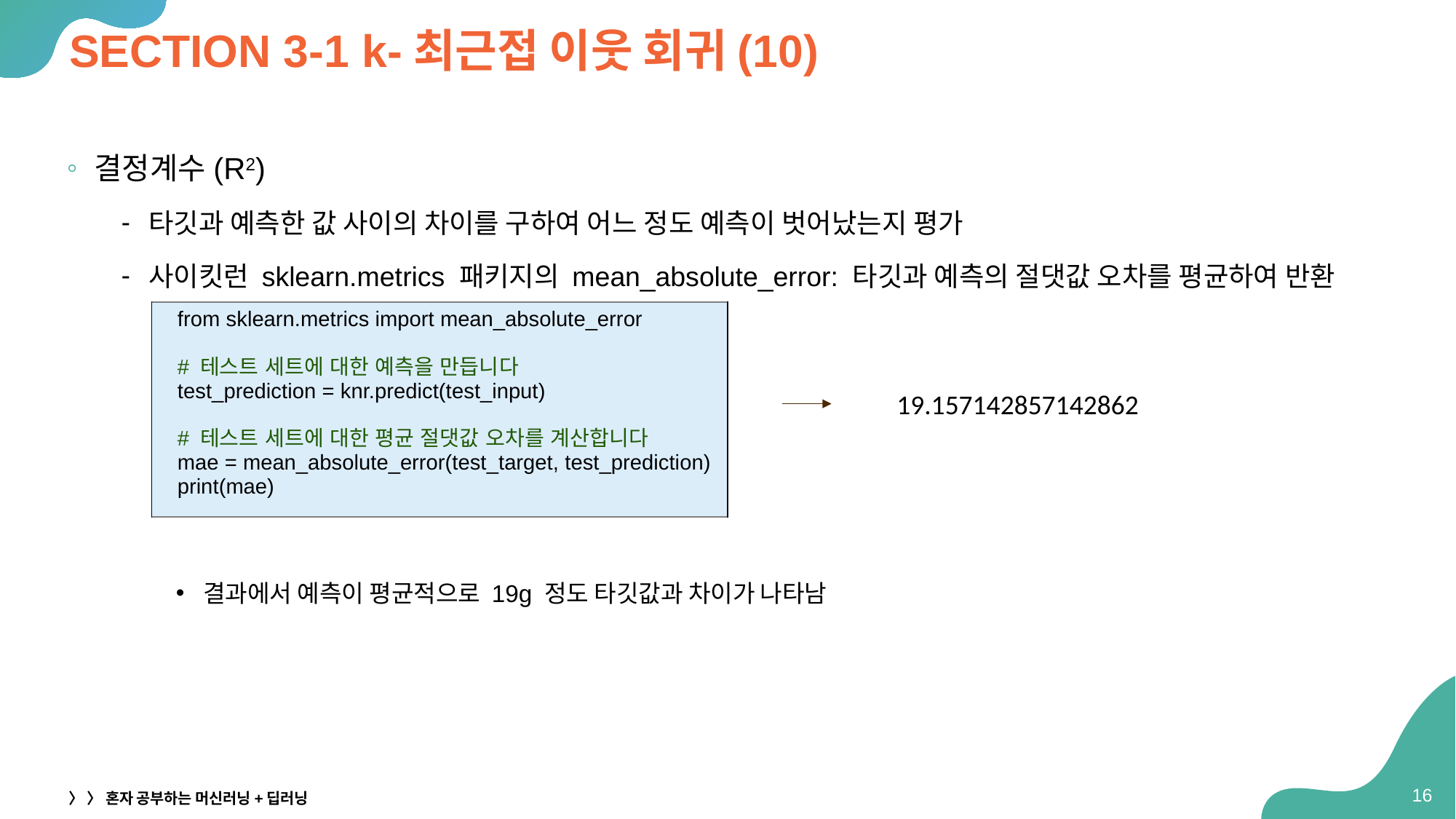

# SECTION 3-1 k-최근접 이웃 회귀(10)
결정계수(R2)
타깃과 예측한 값 사이의 차이를 구하여 어느 정도 예측이 벗어났는지 평가
사이킷런 sklearn.metrics 패키지의 mean_absolute_error: 타깃과 예측의 절댓값 오차를 평균하여 반환

결과에서 예측이 평균적으로 19g 정도 타깃값과 차이가 나타남
| from sklearn.metrics import mean\_absolute\_error # 테스트 세트에 대한 예측을 만듭니다 test\_prediction = knr.predict(test\_input) # 테스트 세트에 대한 평균 절댓값 오차를 계산합니다 mae = mean\_absolute\_error(test\_target, test\_prediction) print(mae) |
| --- |
19.157142857142862
16
〉 〉 혼자 공부하는 머신러닝+딥러닝